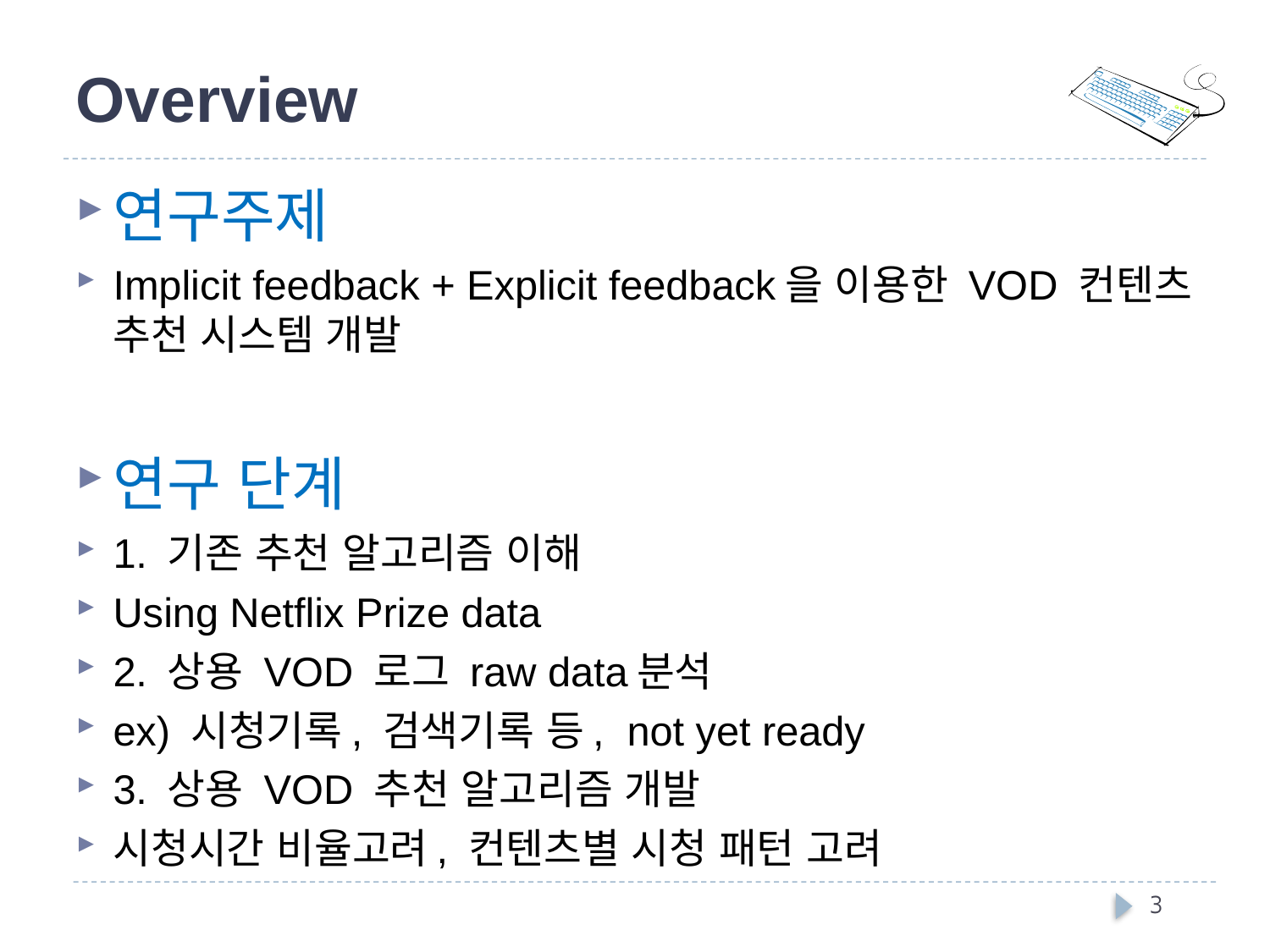

# Overview
연구주제
Implicit feedback + Explicit feedback을 이용한 VOD 컨텐츠 추천 시스템 개발

연구 단계
1. 기존 추천 알고리즘 이해
Using Netflix Prize data
2. 상용 VOD 로그 raw data분석
ex) 시청기록, 검색기록 등,  not yet ready
3. 상용 VOD 추천 알고리즘 개발
시청시간 비율고려, 컨텐츠별 시청 패턴 고려
3